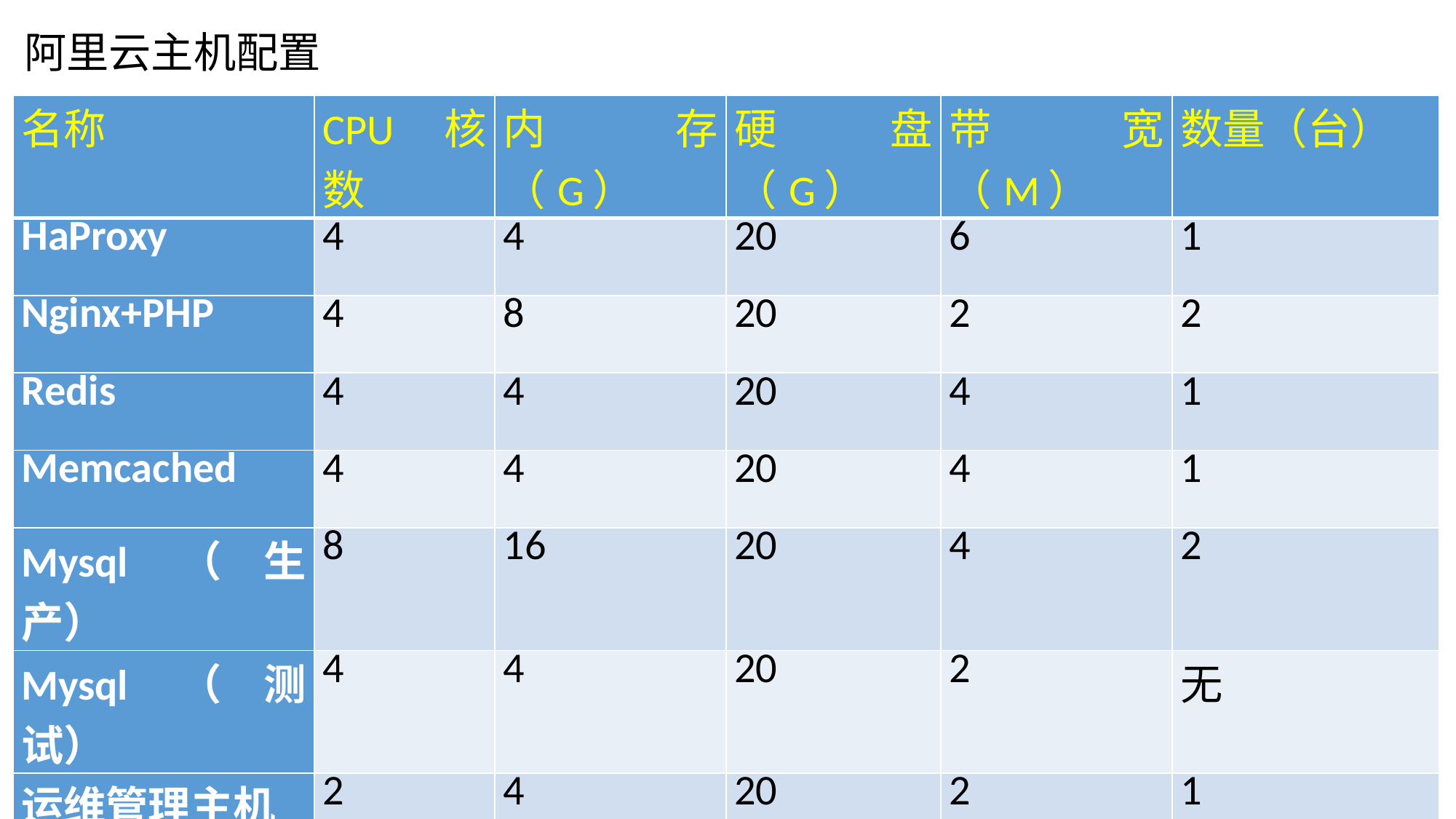

# 阿里云主机配置
| 名称 | CPU核数 | 内存（G） | 硬盘（G） | 带宽（M） | 数量（台） |
| --- | --- | --- | --- | --- | --- |
| HaProxy | 4 | 4 | 20 | 6 | 1 |
| Nginx+PHP | 4 | 8 | 20 | 2 | 2 |
| Redis | 4 | 4 | 20 | 4 | 1 |
| Memcached | 4 | 4 | 20 | 4 | 1 |
| Mysql（生产） | 8 | 16 | 20 | 4 | 2 |
| Mysql（测试） | 4 | 4 | 20 | 2 | 无 |
| 运维管理主机 | 2 | 4 | 20 | 2 | 1 |
| 监控主机 | 2 | 4 | 20 | 2 | 无 |